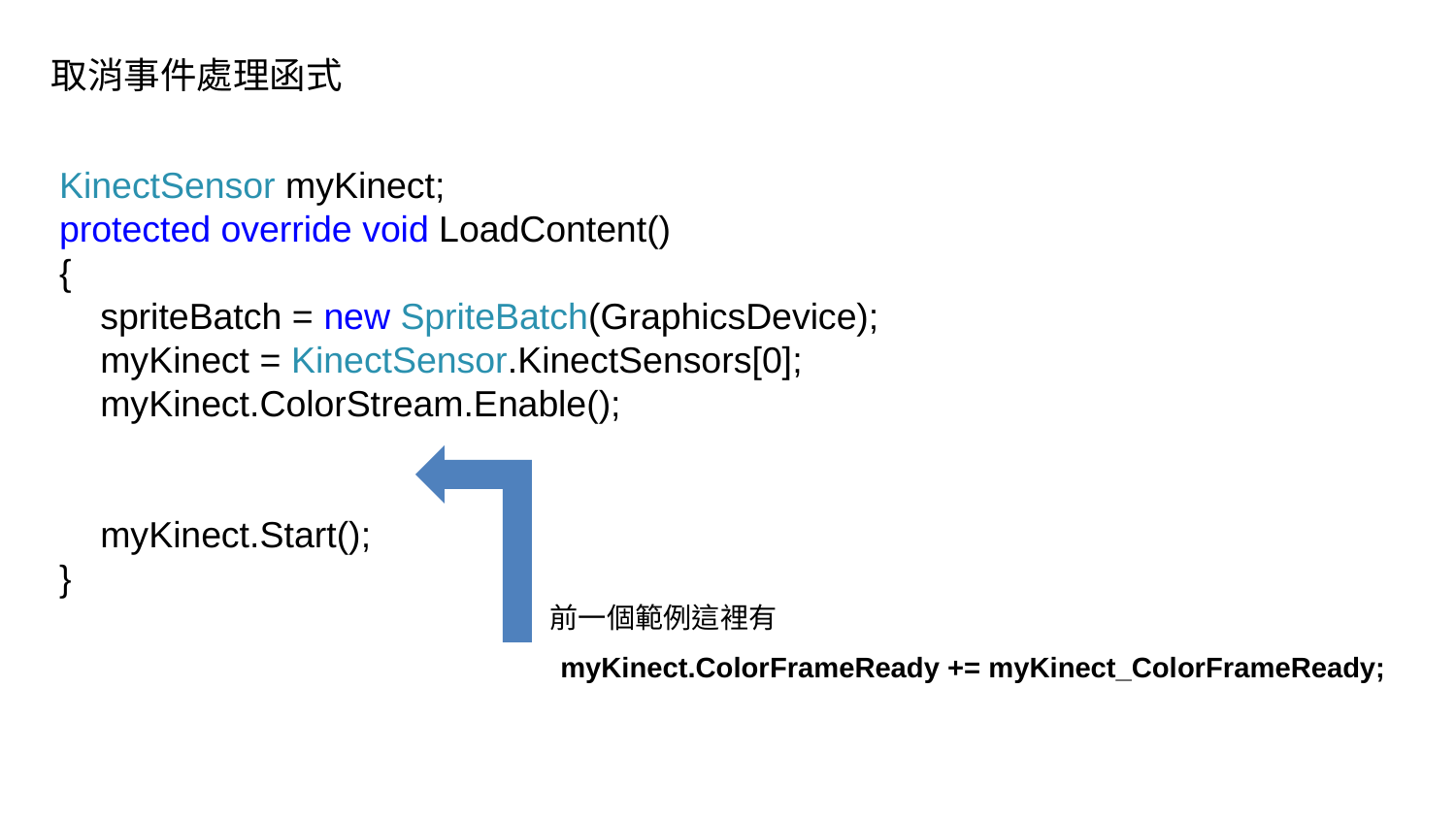

取消事件處理函式
        KinectSensor myKinect;
        protected override void LoadContent()
        {
            spriteBatch = new SpriteBatch(GraphicsDevice);
            myKinect = KinectSensor.KinectSensors[0];
            myKinect.ColorStream.Enable();

            myKinect.Start();
        }

前一個範例這裡有
myKinect.ColorFrameReady += myKinect_ColorFrameReady;